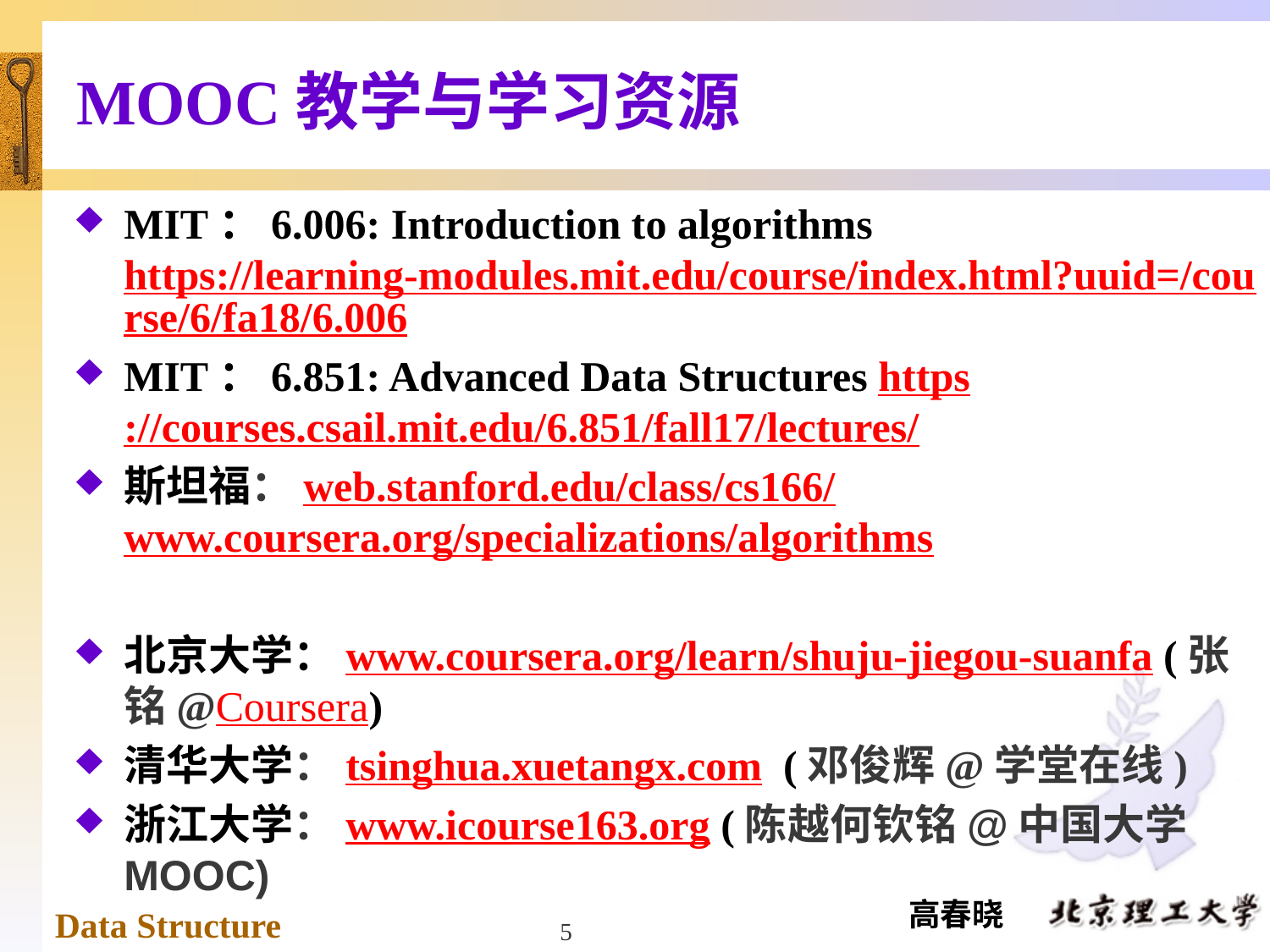

# MOOC教学与学习资源
MIT：6.006: Introduction to algorithms https://learning-modules.mit.edu/course/index.html?uuid=/course/6/fa18/6.006
MIT：6.851: Advanced Data Structures https://courses.csail.mit.edu/6.851/fall17/lectures/
斯坦福：web.stanford.edu/class/cs166/www.coursera.org/specializations/algorithms

北京大学：www.coursera.org/learn/shuju-jiegou-suanfa (张铭@Coursera)
清华大学：tsinghua.xuetangx.com  (邓俊辉@学堂在线)
浙江大学：www.icourse163.org (陈越何钦铭@中国大学MOOC)

5